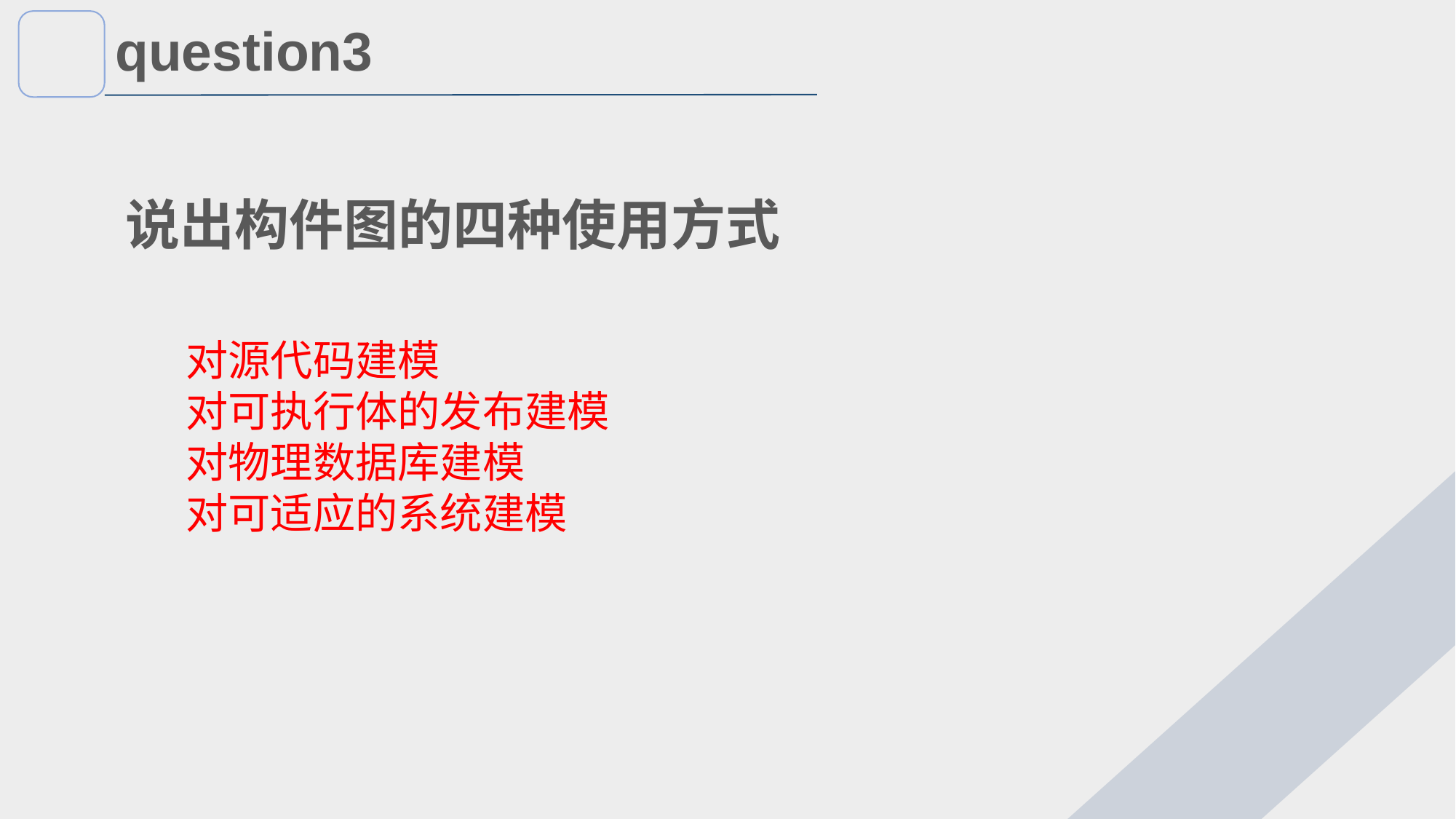

question3

说出构件图的四种使用方式
对源代码建模
对可执行体的发布建模
对物理数据库建模
对可适应的系统建模